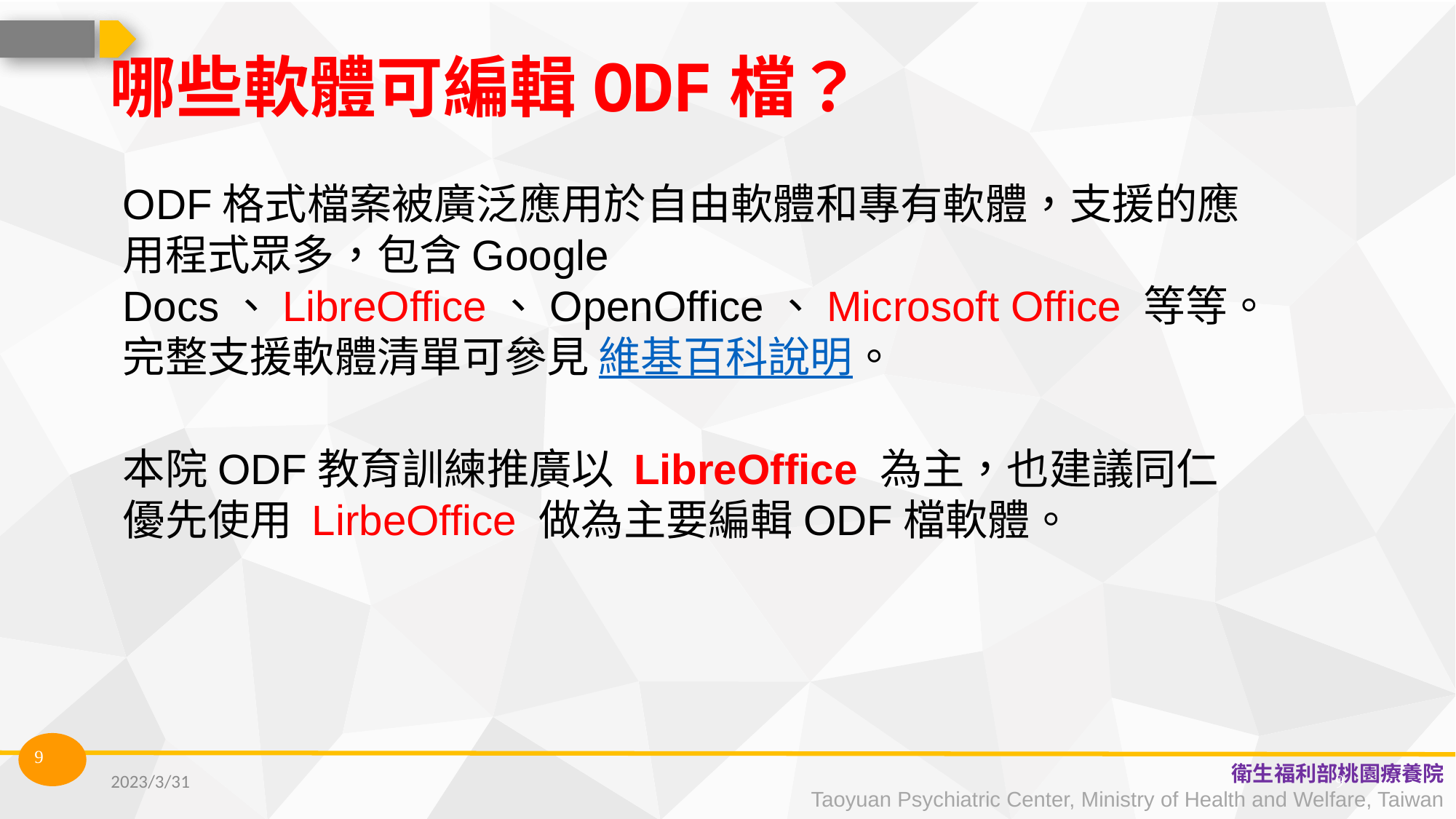

# 哪些軟體可編輯ODF檔？
ODF格式檔案被廣泛應用於自由軟體和專有軟體，支援的應用程式眾多，包含Google Docs、LibreOffice、OpenOffice、Microsoft Office 等等。完整支援軟體清單可參見 維基百科說明。

本院ODF教育訓練推廣以 LibreOffice 為主，也建議同仁優先使用 LirbeOffice 做為主要編輯ODF檔軟體。
2023/3/31
9